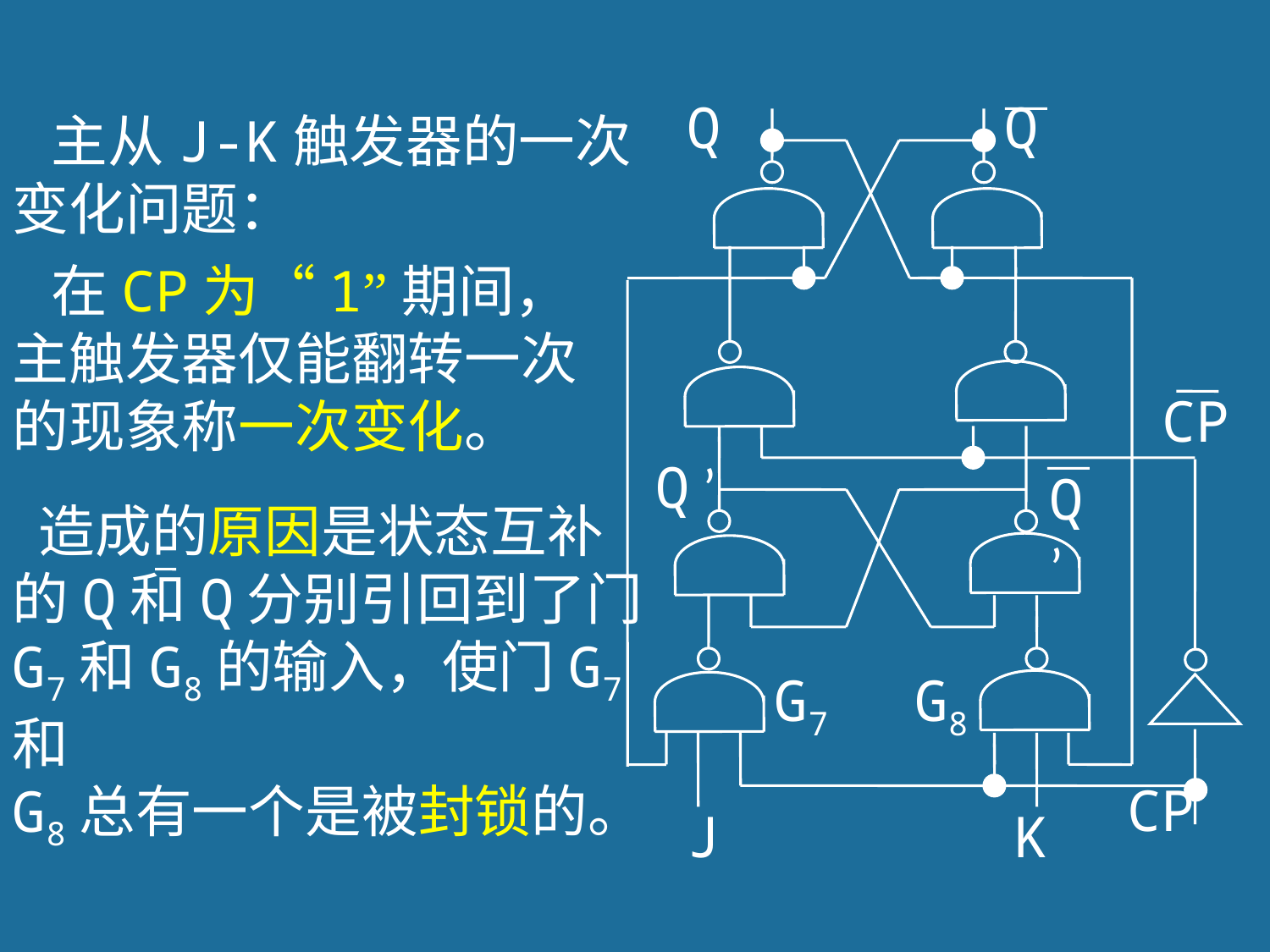

Q
Q

CP

Q ’

Q ’

G7
G8

CP

J
K
  主从J-K触发器的一次变化问题：

  在CP为“1”期间，主触发器仅能翻转一次的现象称一次变化。

 造成的原因是状态互补
的Q和Q分别引回到了门
G7和G8的输入，使门G7和
G8总有一个是被封锁的。

120